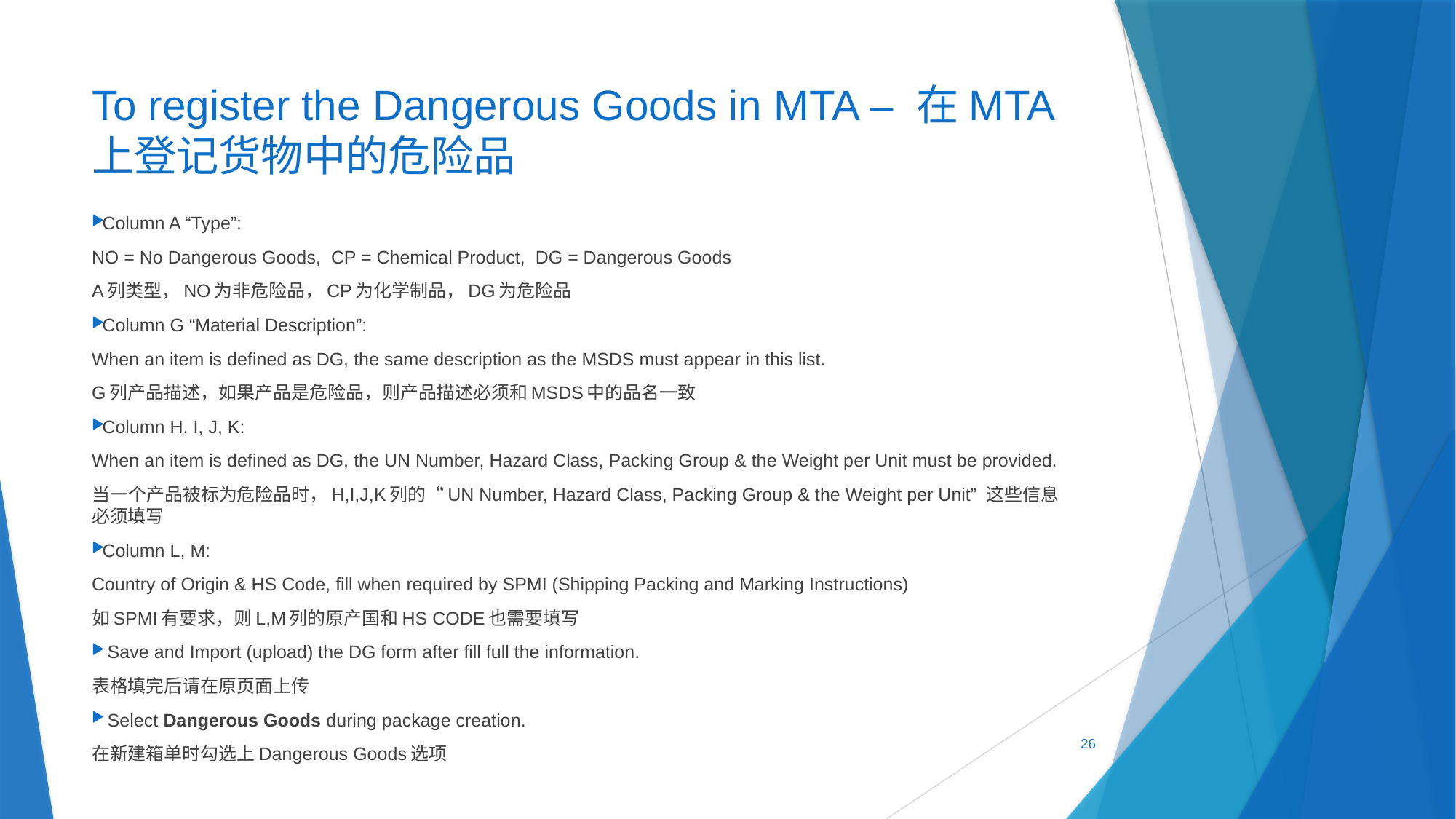

# To register the Dangerous Goods in MTA – 在MTA上登记货物中的危险品
Column A “Type”:
NO = No Dangerous Goods,  CP = Chemical Product,  DG = Dangerous Goods
A列类型，NO为非危险品，CP为化学制品，DG为危险品
Column G “Material Description”:
When an item is defined as DG, the same description as the MSDS must appear in this list.
G列产品描述，如果产品是危险品，则产品描述必须和MSDS中的品名一致
Column H, I, J, K:
When an item is defined as DG, the UN Number, Hazard Class, Packing Group & the Weight per Unit must be provided.
当一个产品被标为危险品时，H,I,J,K列的“UN Number, Hazard Class, Packing Group & the Weight per Unit” 这些信息必须填写
Column L, M:
Country of Origin & HS Code, fill when required by SPMI (Shipping Packing and Marking Instructions)
如SPMI有要求，则L,M列的原产国和HS CODE也需要填写
 Save and Import (upload) the DG form after fill full the information.
表格填完后请在原页面上传
 Select Dangerous Goods during package creation.
在新建箱单时勾选上Dangerous Goods选项

26